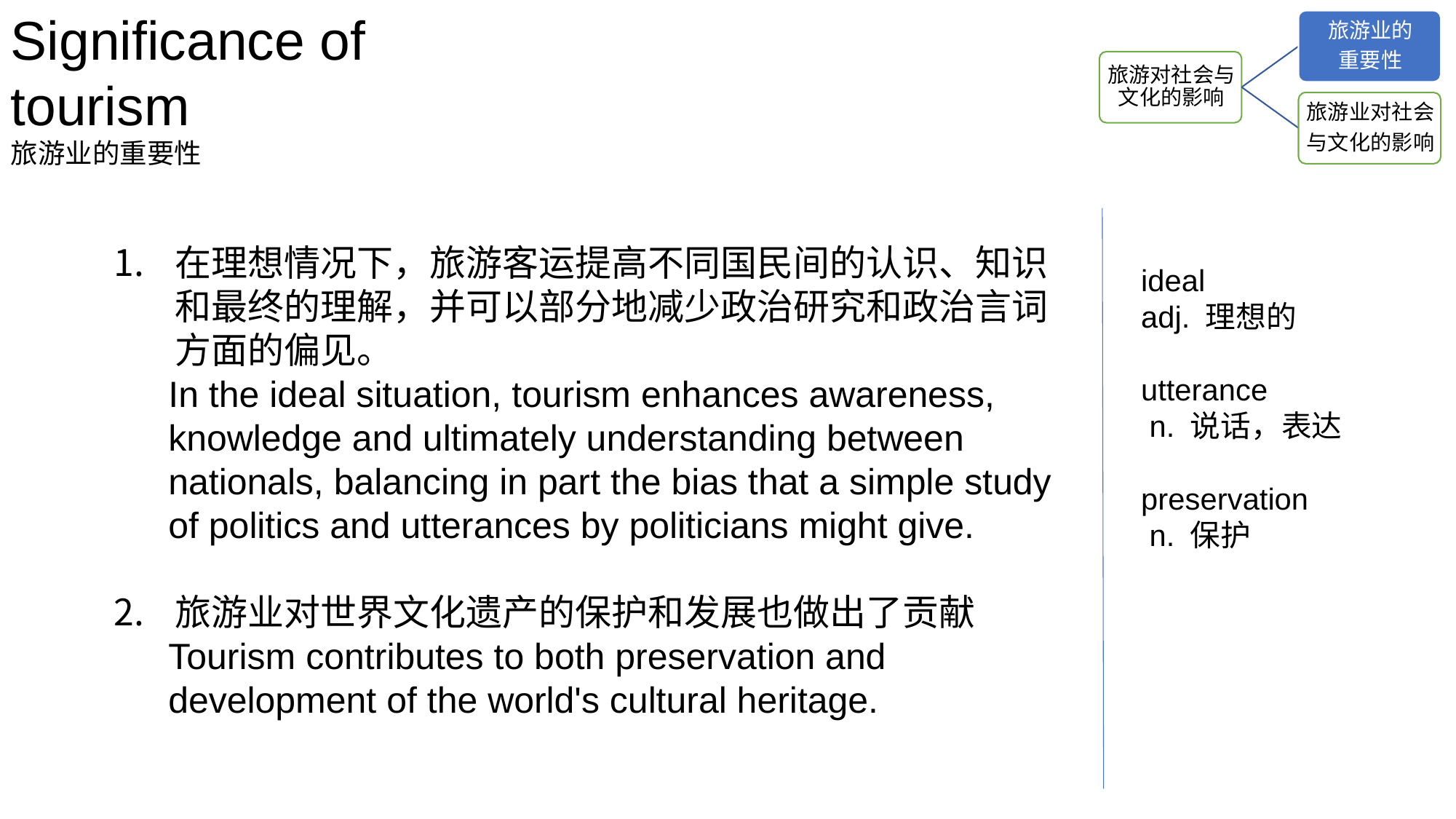

Significance of tourism
旅游业的重要性
旅游对社会与文化的影响

旅游业的
重要性

旅游业对社会
与文化的影响

 ideal
 adj. 理想的

 utterance
  n. 说话，表达

 preservation
  n. 保护
在理想情况下，旅游客运提高不同国民间的认识、知识和最终的理解，并可以部分地减少政治研究和政治言词方面的偏见。
In the ideal situation, tourism enhances awareness, knowledge and ultimately understanding between nationals, balancing in part the bias that a simple study of politics and utterances by politicians might give.

旅游业对世界文化遗产的保护和发展也做出了贡献
Tourism contributes to both preservation and development of the world's cultural heritage.